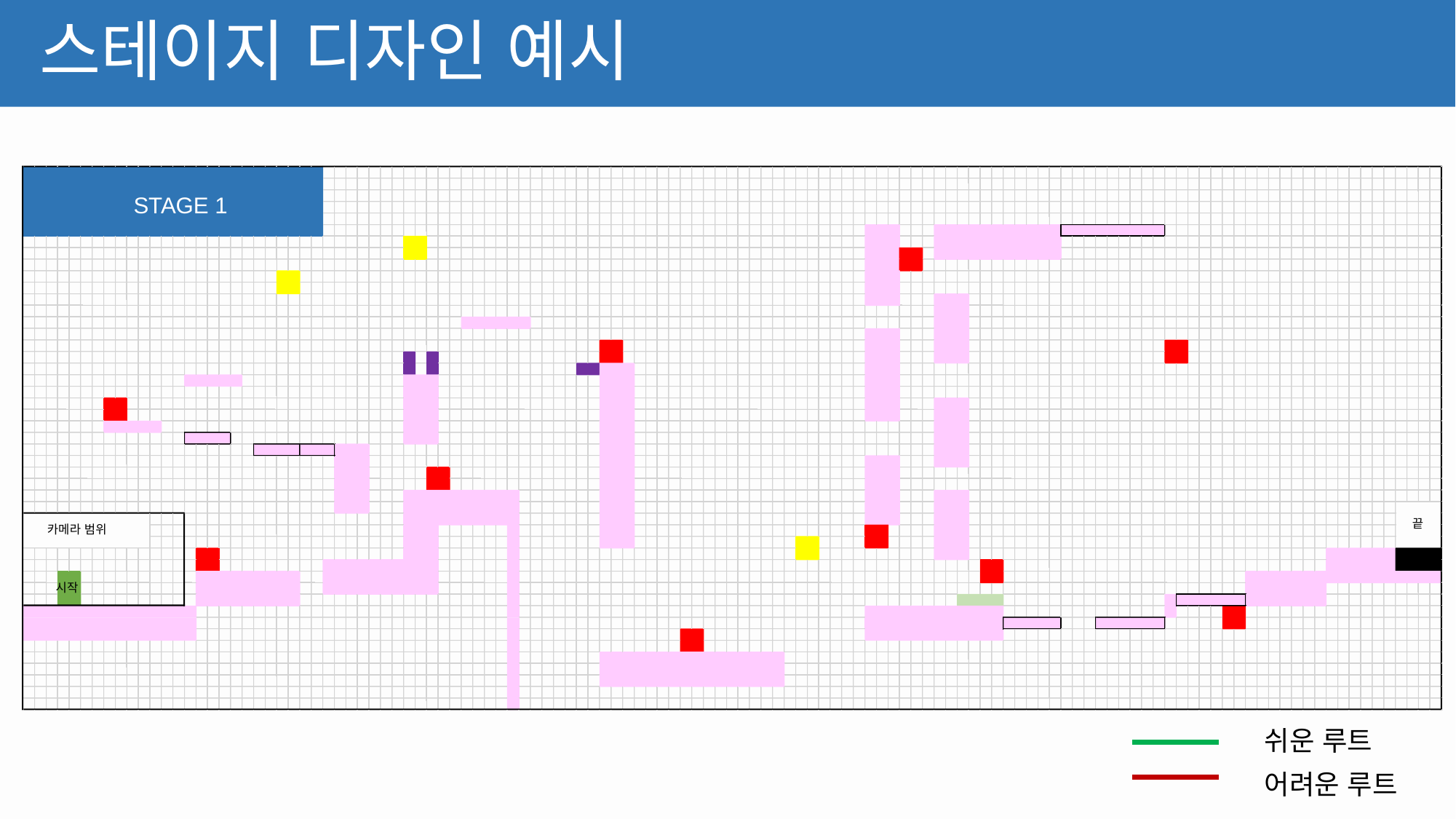

# 스테이지 디자인 예시

STAGE 1

끝
카메라 범위

시작

쉬운 루트
어려운 루트